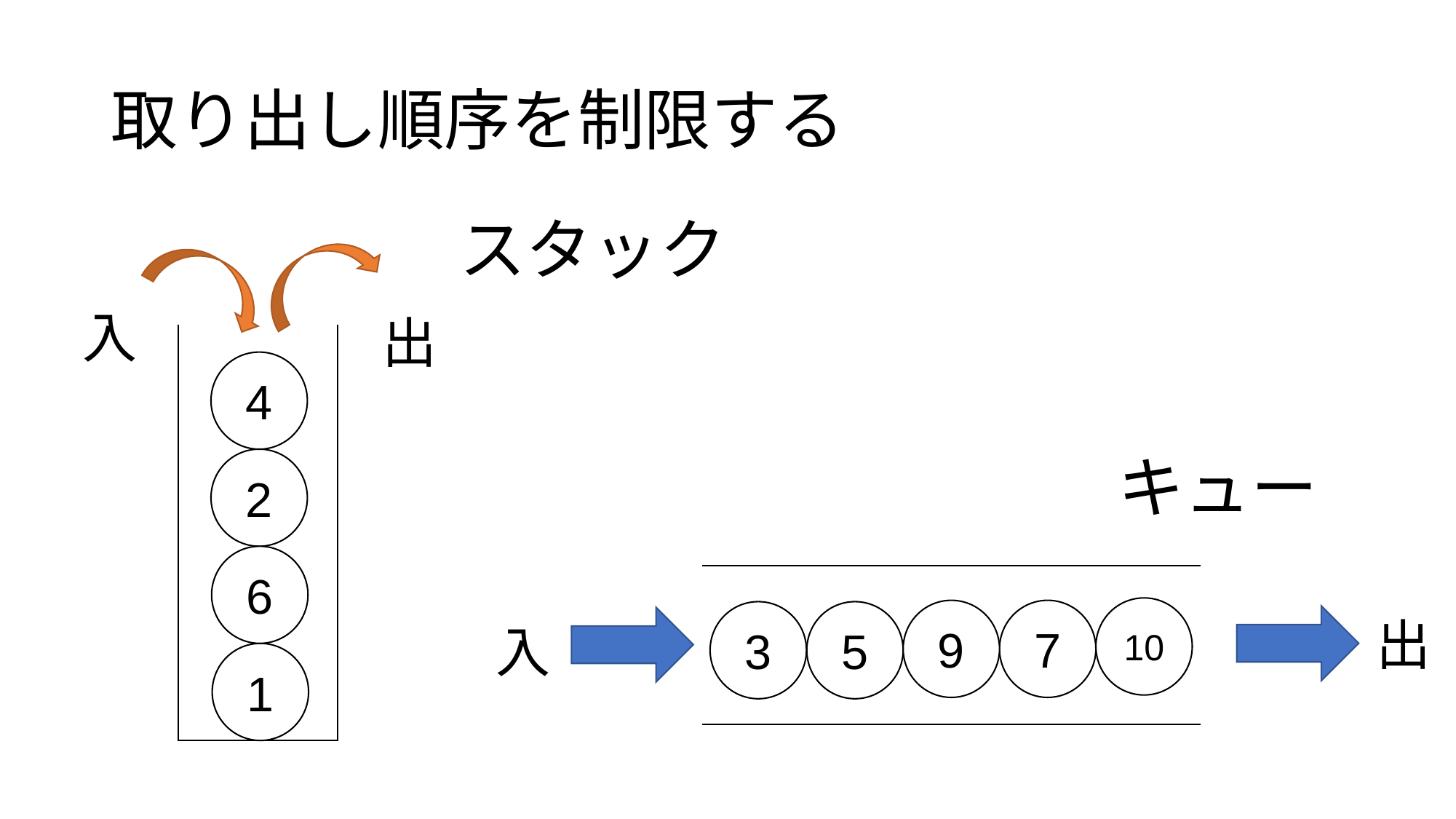

# 取り出し順序を制限する
スタック

入
出
4
キュー
2
6

10
9
7
3
5
出

入
1